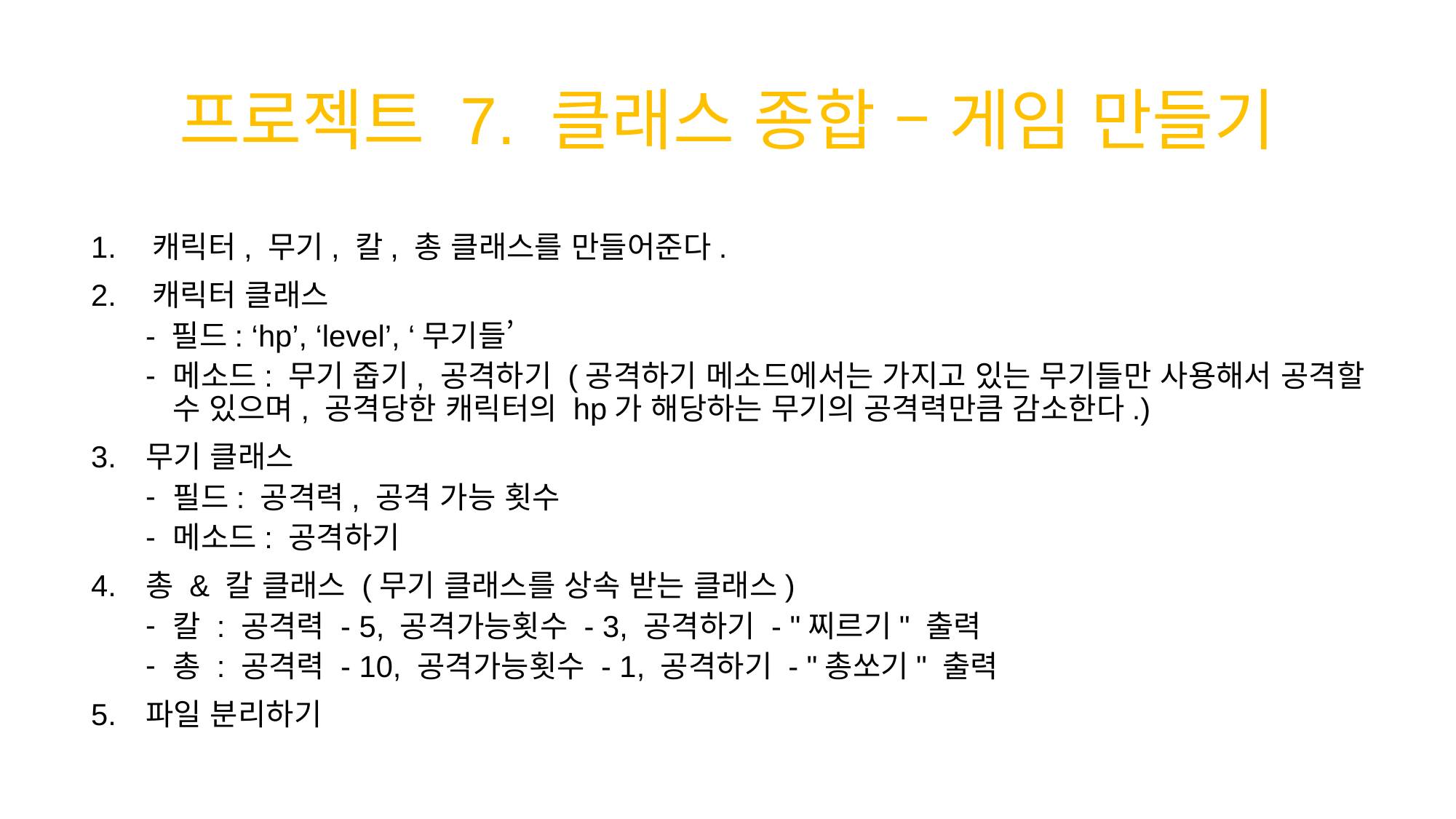

# 프로젝트 7. 클래스 종합 – 게임 만들기
캐릭터, 무기, 칼, 총 클래스를 만들어준다.
캐릭터 클래스
- 필드: ‘hp’, ‘level’, ‘무기들’
메소드: 무기 줍기, 공격하기 (공격하기 메소드에서는 가지고 있는 무기들만 사용해서 공격할 수 있으며, 공격당한 캐릭터의 hp가 해당하는 무기의 공격력만큼 감소한다.)
무기 클래스
필드: 공격력, 공격 가능 횟수
메소드: 공격하기
총 & 칼 클래스 (무기 클래스를 상속 받는 클래스)
칼 : 공격력 - 5, 공격가능횟수 - 3, 공격하기 - "찌르기" 출력
총 : 공격력 - 10, 공격가능횟수 - 1, 공격하기 - "총쏘기" 출력
파일 분리하기